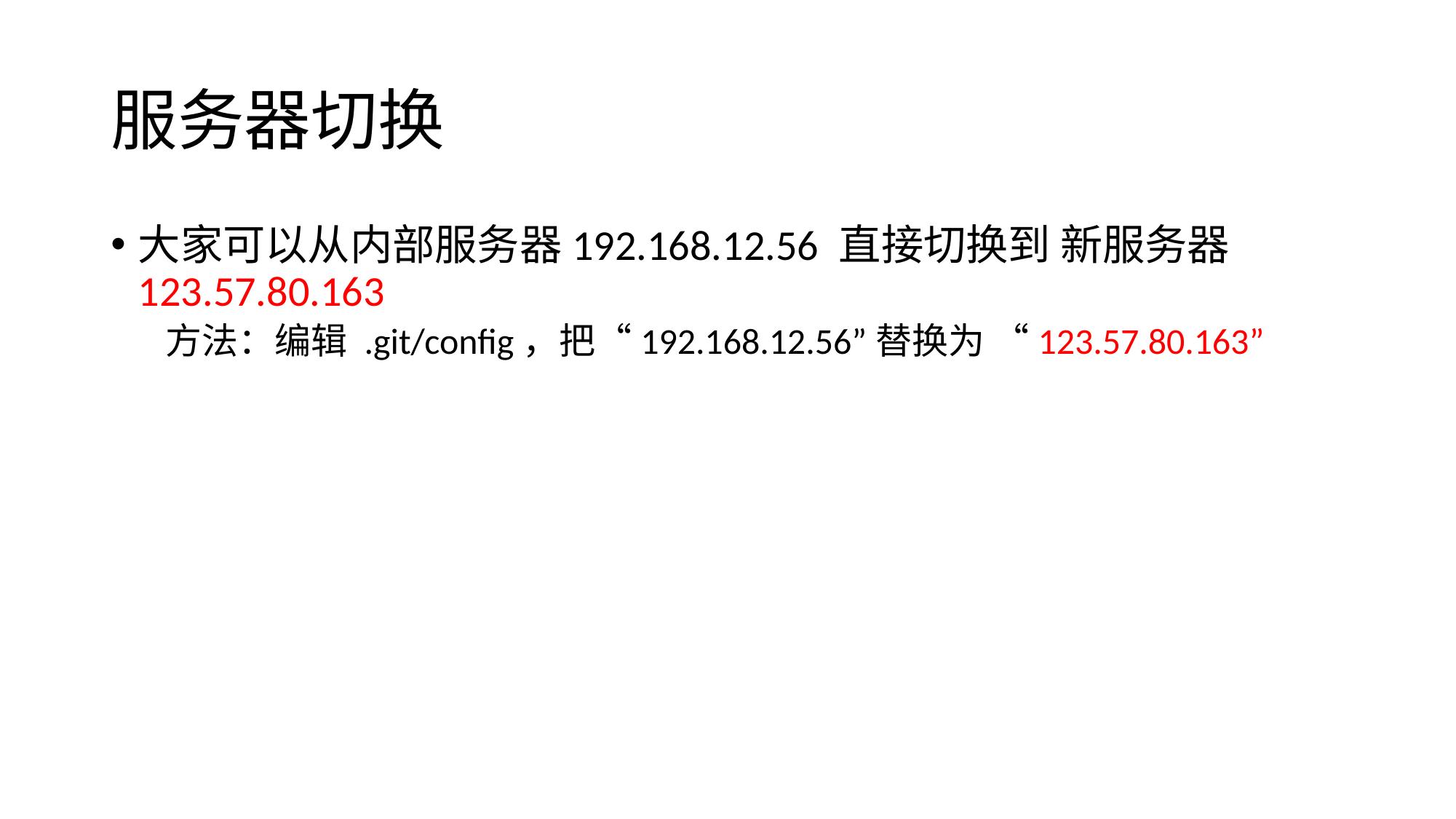

# 服务器切换
大家可以从内部服务器192.168.12.56 直接切换到 新服务器123.57.80.163
方法：编辑 .git/config，把“192.168.12.56”替换为 “123.57.80.163”